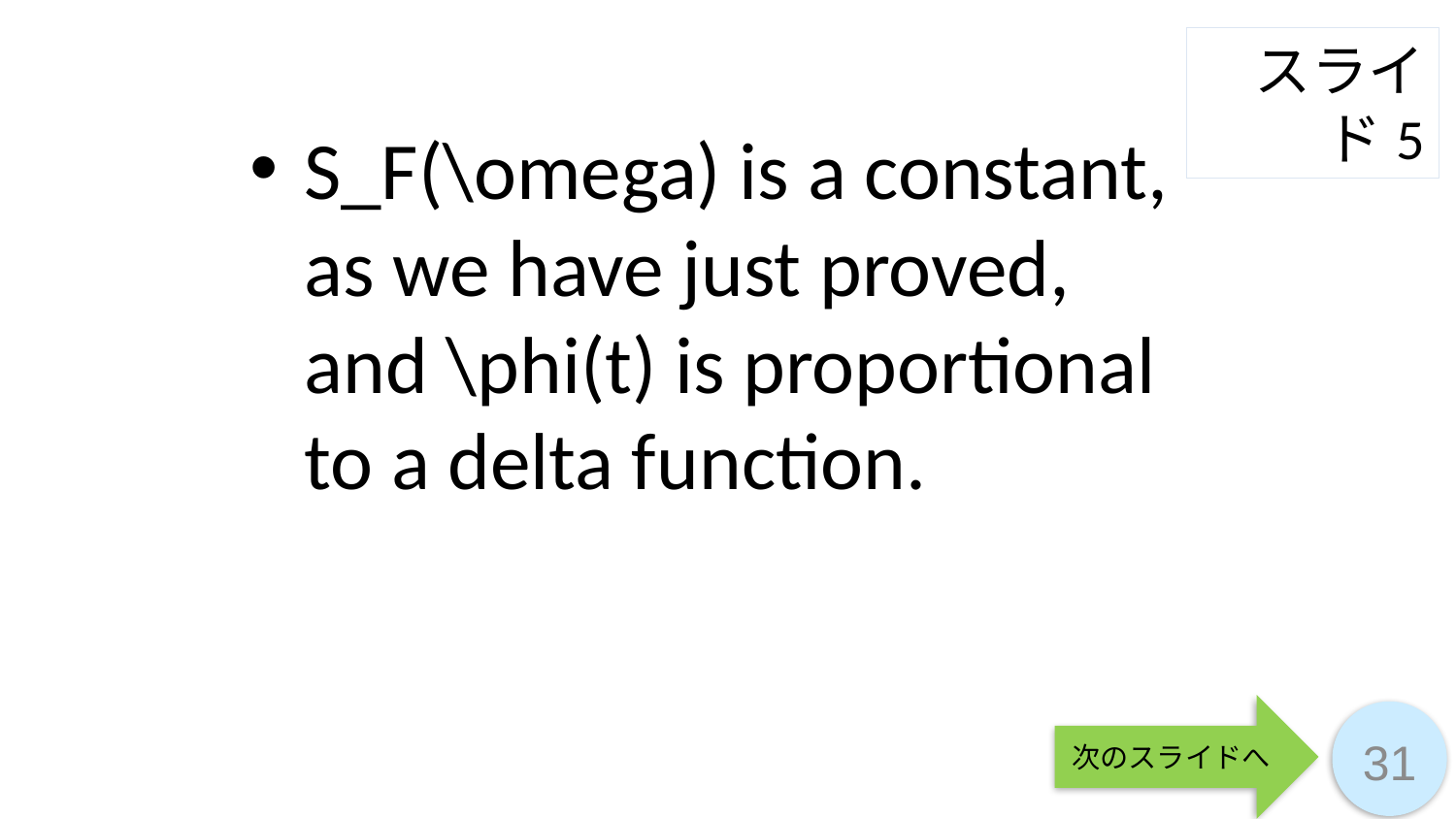

スライド5
S_F(\omega) is a constant, as we have just proved, and \phi(t) is proportional to a delta function.
次のスライドへ
31